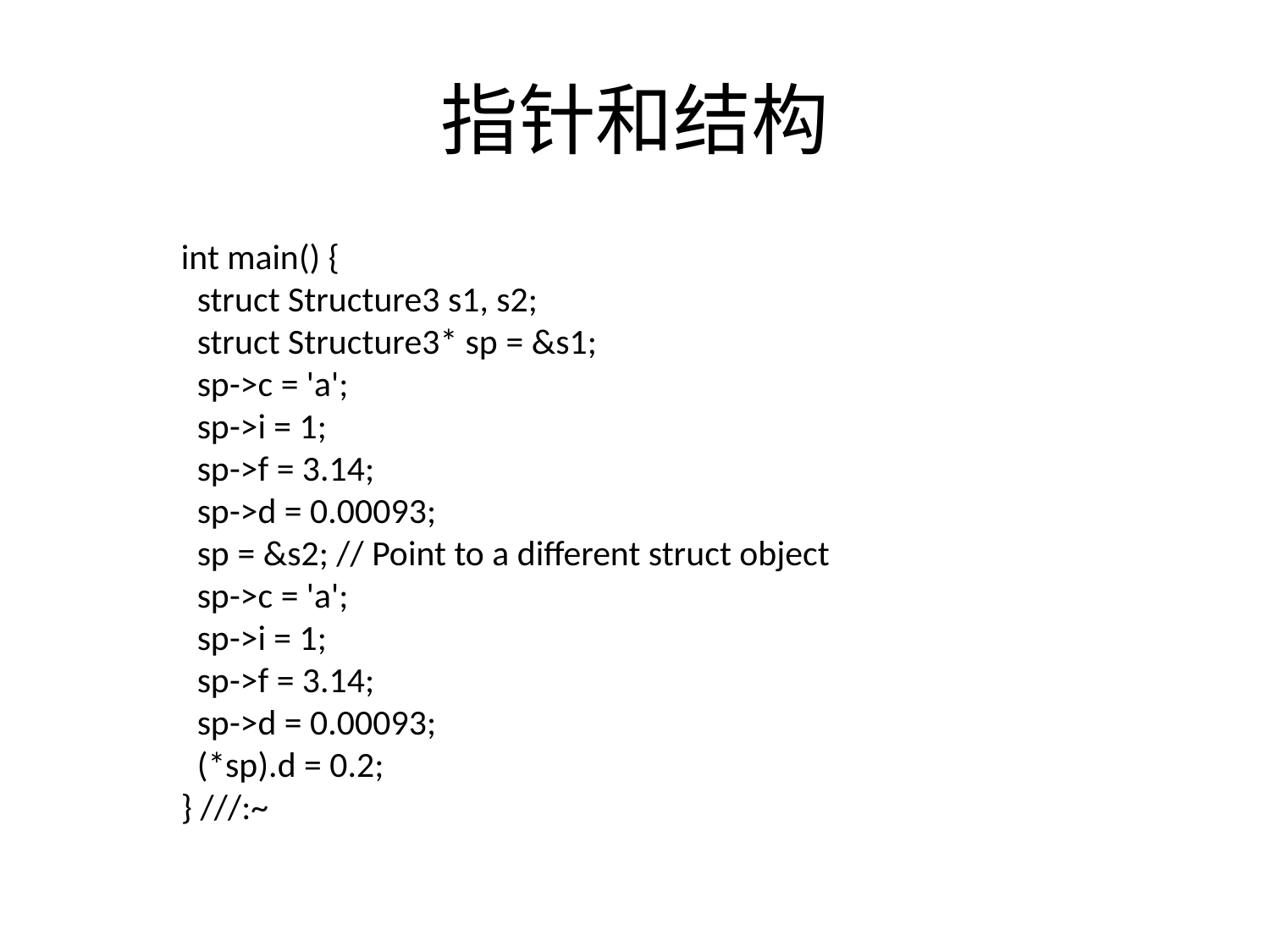

# 指针和结构
int main() {
  struct Structure3 s1, s2;
  struct Structure3* sp = &s1;
  sp->c = 'a';
  sp->i = 1;
  sp->f = 3.14;
  sp->d = 0.00093;
  sp = &s2; // Point to a different struct object
  sp->c = 'a';
  sp->i = 1;
  sp->f = 3.14;
  sp->d = 0.00093;
  (*sp).d = 0.2;
} ///:~